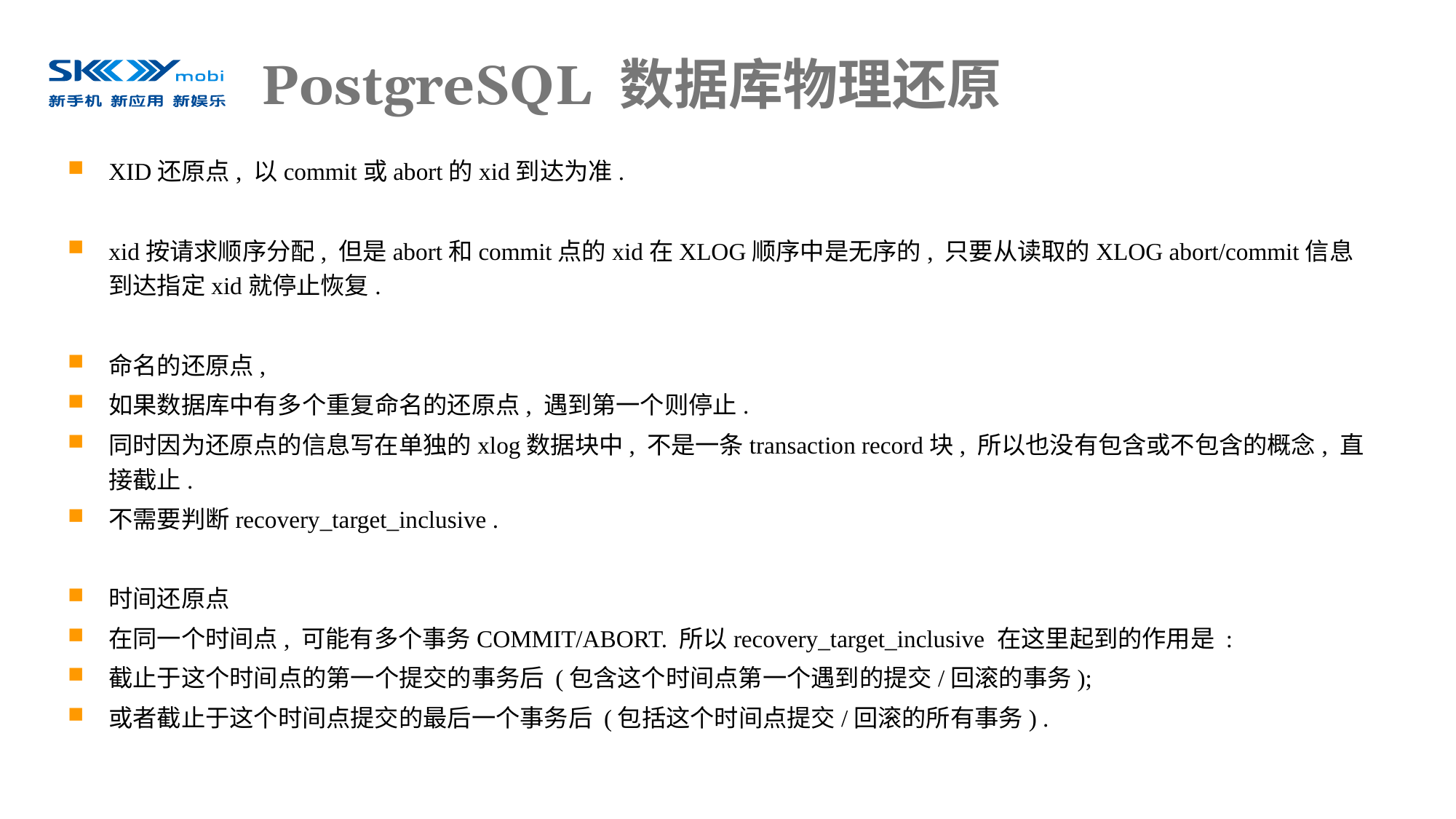

# PostgreSQL 数据库物理还原
XID还原点, 以commit或abort的xid到达为准.

xid按请求顺序分配, 但是abort和commit点的xid在XLOG顺序中是无序的, 只要从读取的XLOG abort/commit信息到达指定xid就停止恢复.

命名的还原点,
如果数据库中有多个重复命名的还原点, 遇到第一个则停止.
同时因为还原点的信息写在单独的xlog数据块中, 不是一条transaction record块, 所以也没有包含或不包含的概念, 直接截止.
不需要判断recovery_target_inclusive .

时间还原点
在同一个时间点, 可能有多个事务COMMIT/ABORT. 所以recovery_target_inclusive 在这里起到的作用是 :
截止于这个时间点的第一个提交的事务后 (包含这个时间点第一个遇到的提交/回滚的事务);
或者截止于这个时间点提交的最后一个事务后 (包括这个时间点提交/回滚的所有事务) .